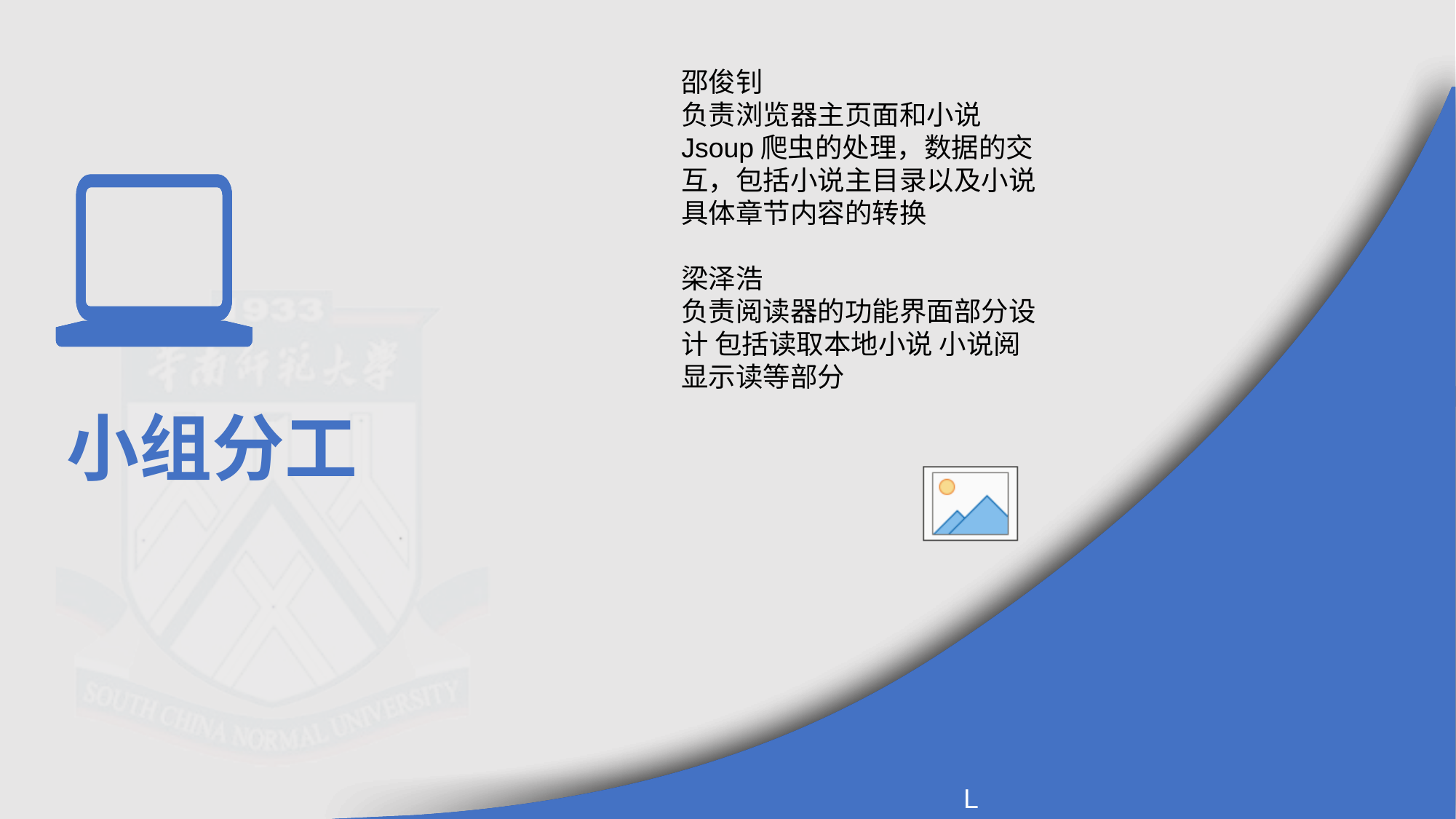

邵俊钊
负责浏览器主页面和小说Jsoup爬虫的处理，数据的交互，包括小说主目录以及小说具体章节内容的转换

梁泽浩
负责阅读器的功能界面部分设计 包括读取本地小说 小说阅显示读等部分

小组分工